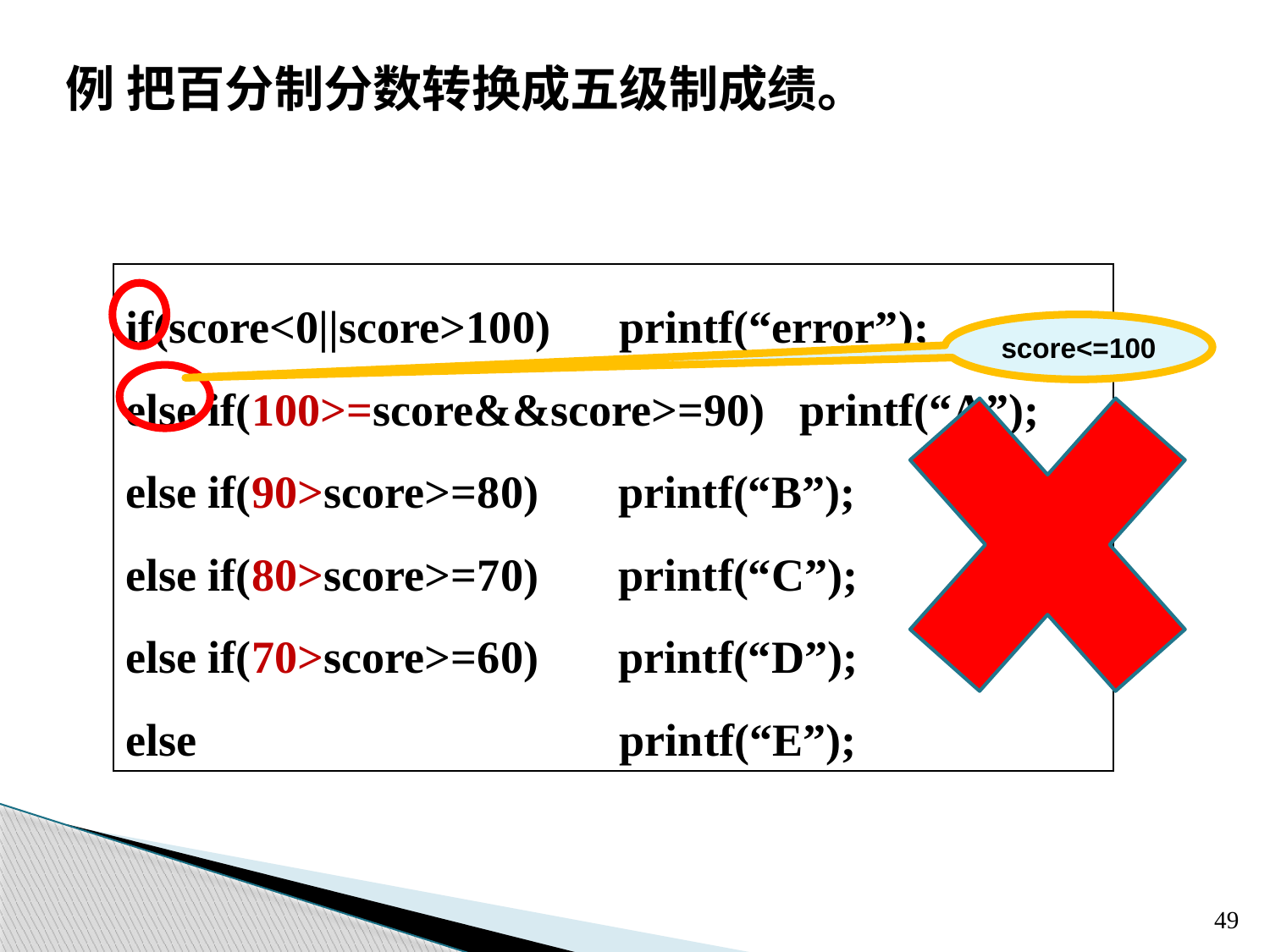

例 把百分制分数转换成五级制成绩。
if(score<0||score>100)      printf(“error”);
else if(100>=score&&score>=90)   printf(“A”);
else if(90>score>=80)       printf(“B”);
else if(80>score>=70)       printf(“C”);
else if(70>score>=60)       printf(“D”);
else                                     printf(“E”);

score<=100

49